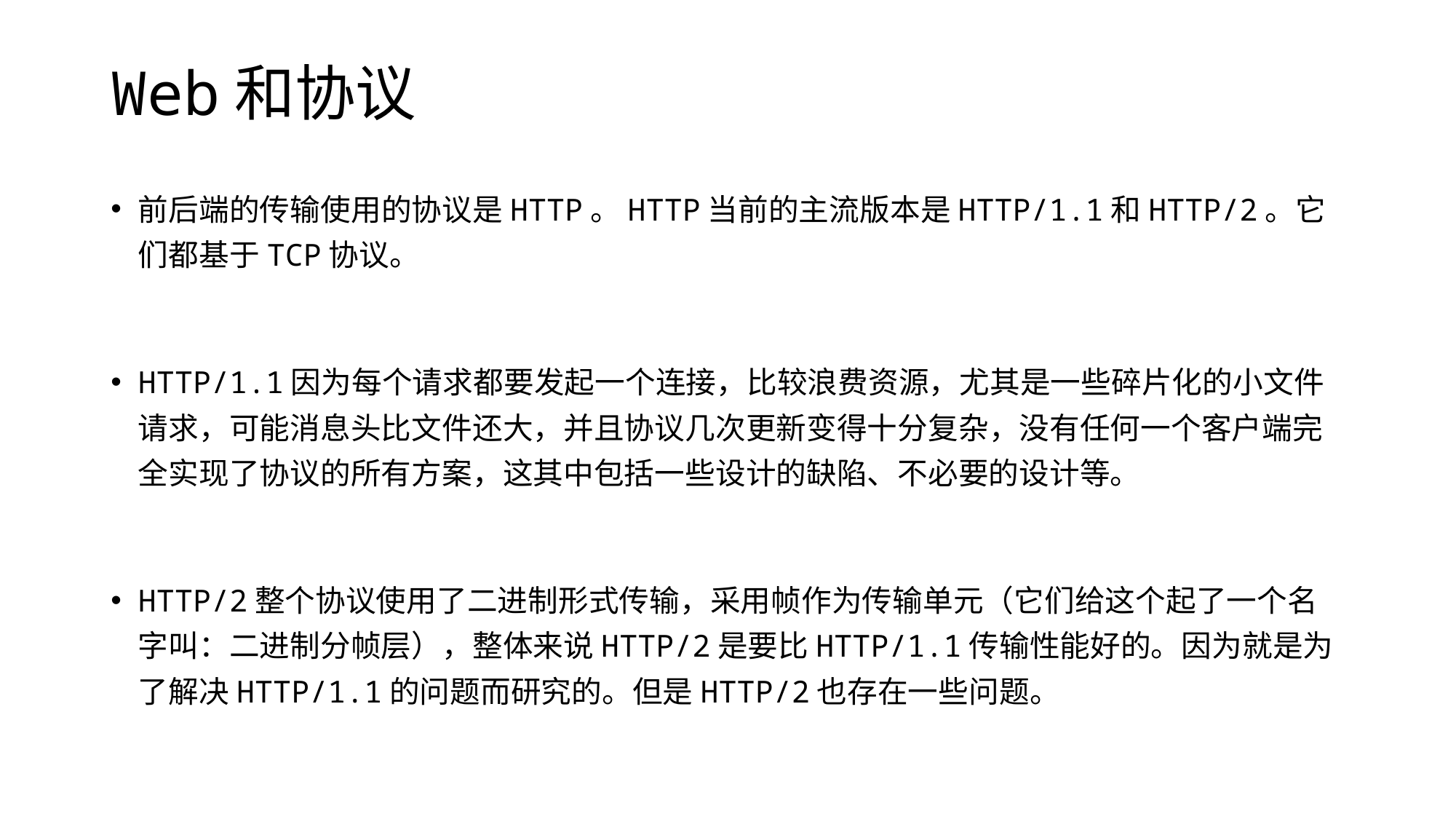

# Web和协议
前后端的传输使用的协议是HTTP。HTTP当前的主流版本是HTTP/1.1和HTTP/2。它们都基于TCP协议。

HTTP/1.1因为每个请求都要发起一个连接，比较浪费资源，尤其是一些碎片化的小文件请求，可能消息头比文件还大，并且协议几次更新变得十分复杂，没有任何一个客户端完全实现了协议的所有方案，这其中包括一些设计的缺陷、不必要的设计等。

HTTP/2整个协议使用了二进制形式传输，采用帧作为传输单元（它们给这个起了一个名字叫：二进制分帧层），整体来说HTTP/2是要比HTTP/1.1传输性能好的。因为就是为了解决HTTP/1.1的问题而研究的。但是HTTP/2也存在一些问题。